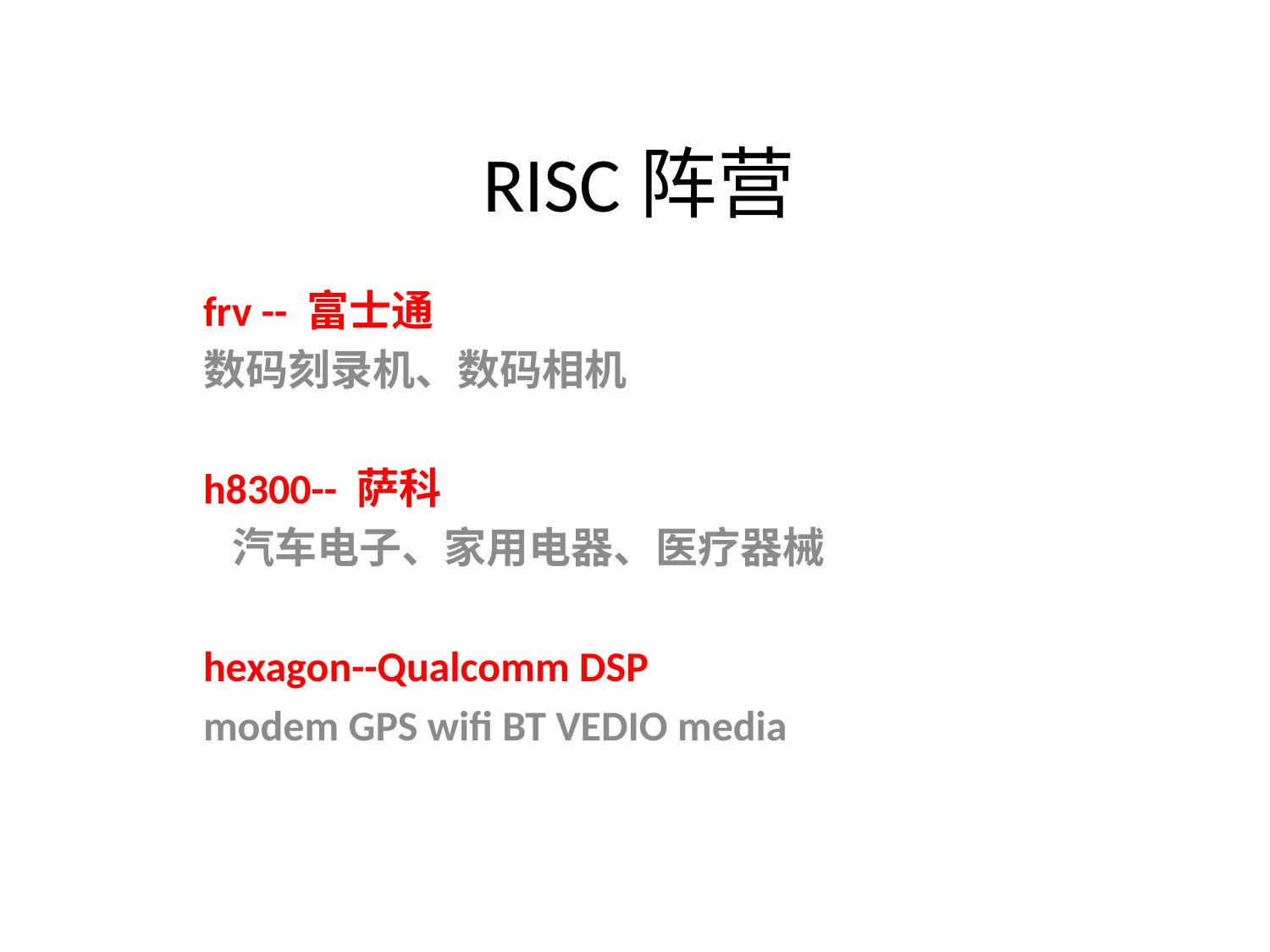

# RISC阵营
frv -- 富士通
数码刻录机、数码相机

h8300-- 萨科
  汽车电子、家用电器、医疗器械

hexagon--Qualcomm DSP
modem GPS wifi BT VEDIO media